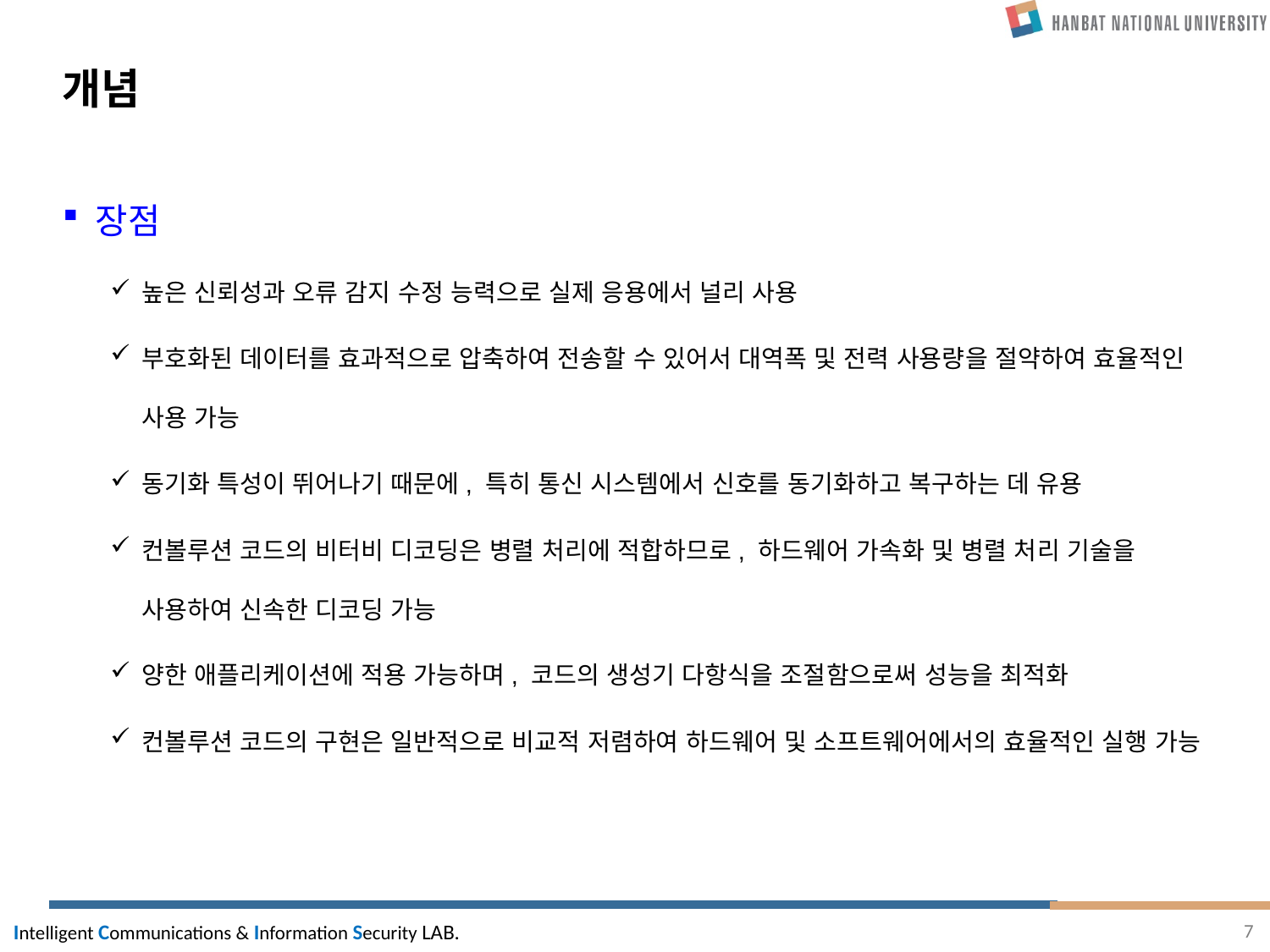

# 개념
장점
높은 신뢰성과 오류 감지 수정 능력으로 실제 응용에서 널리 사용
부호화된 데이터를 효과적으로 압축하여 전송할 수 있어서 대역폭 및 전력 사용량을 절약하여 효율적인 사용 가능
동기화 특성이 뛰어나기 때문에, 특히 통신 시스템에서 신호를 동기화하고 복구하는 데 유용
컨볼루션 코드의 비터비 디코딩은 병렬 처리에 적합하므로, 하드웨어 가속화 및 병렬 처리 기술을 사용하여 신속한 디코딩 가능
양한 애플리케이션에 적용 가능하며, 코드의 생성기 다항식을 조절함으로써 성능을 최적화
컨볼루션 코드의 구현은 일반적으로 비교적 저렴하여 하드웨어 및 소프트웨어에서의 효율적인 실행 가능

7